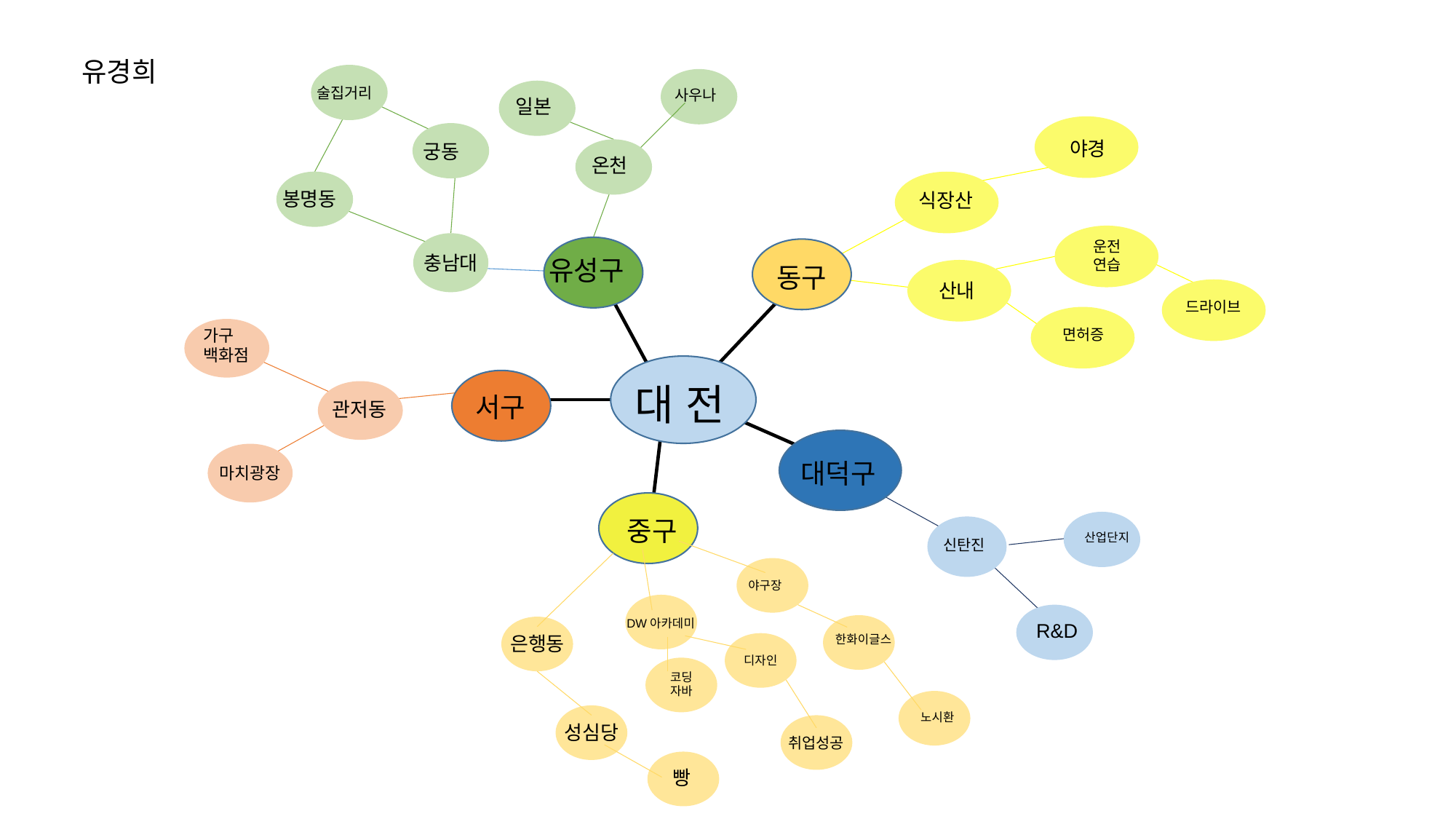

유경희

사우나
술집거리

일본

야경
궁동

온천

봉명동
식장산

운전
연습

유성구

동구
충남대

산내

드라이브

가구
백화점
면허증

대 전

서구

관저동

대덕구

마치광장

중구

산업단지
신탄진

야구장

DW아카데미
R&D

한화이글스
은행동

디자인

코딩
자바

노시환

성심당

취업성공

빵